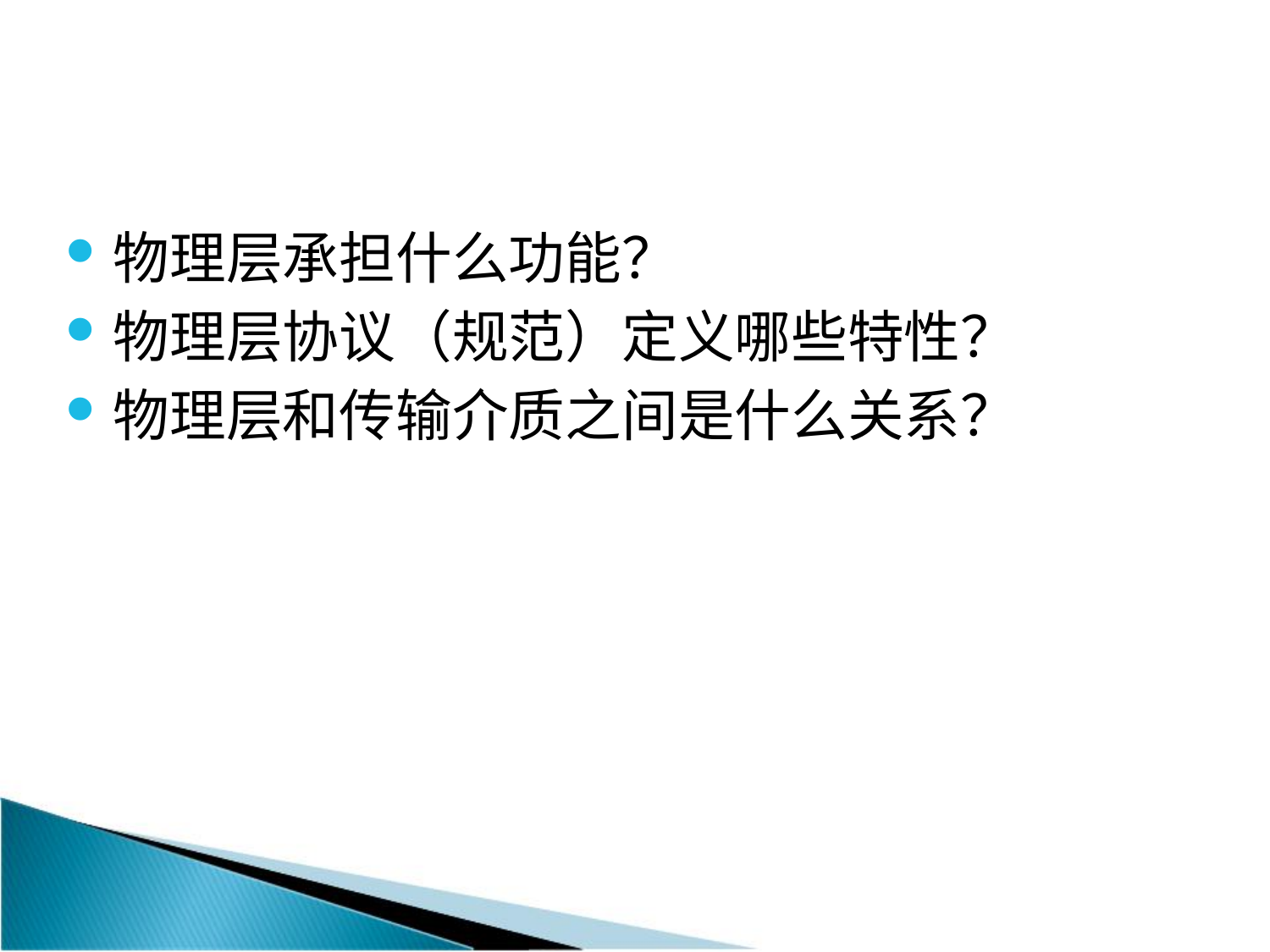

#
物理层承担什么功能？
物理层协议（规范）定义哪些特性？
物理层和传输介质之间是什么关系？